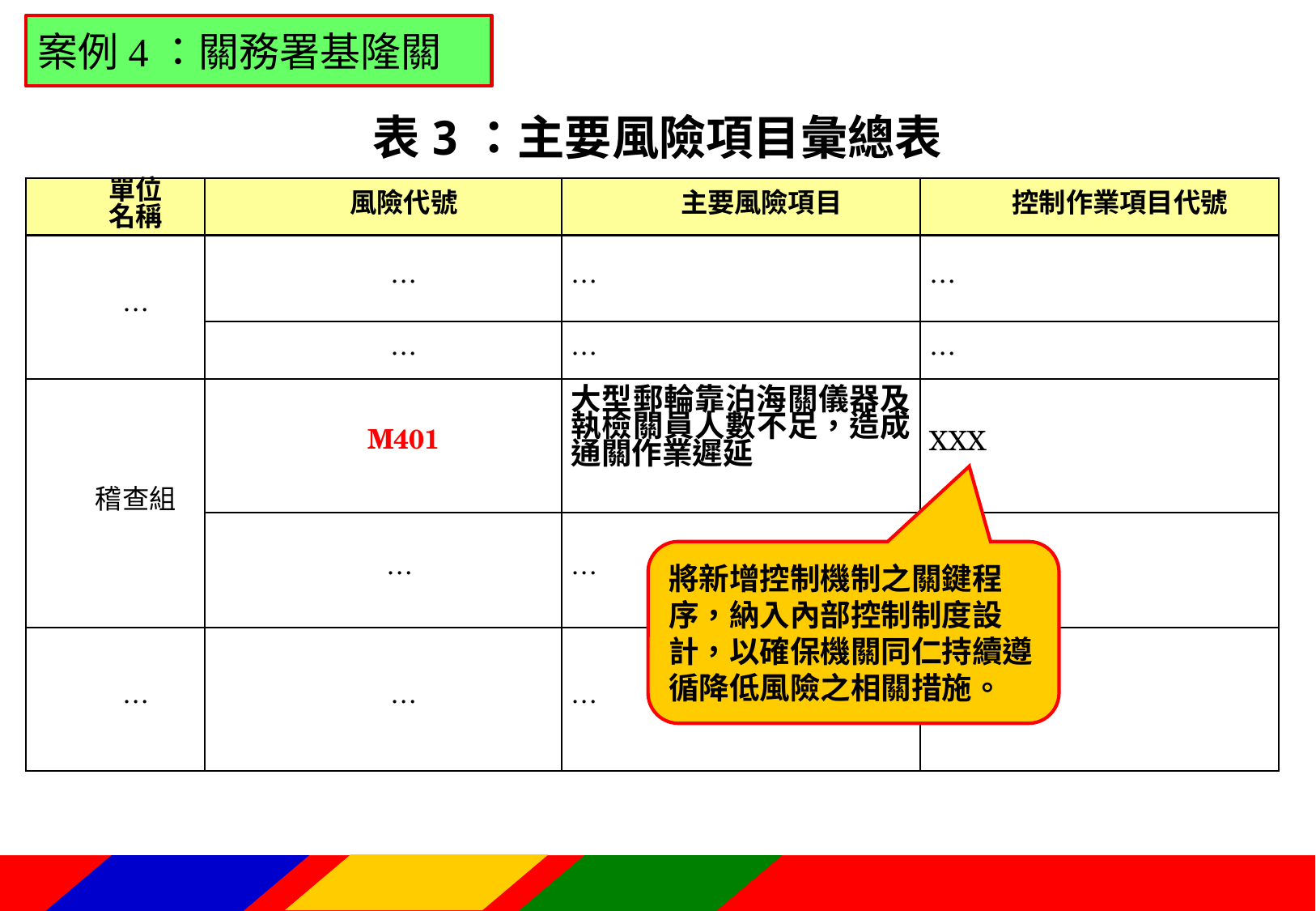

案例4：關務署基隆關
表3：主要風險項目彙總表
| 單位 名稱 | 風險代號 | 主要風險項目 | 控制作業項目代號 |
| --- | --- | --- | --- |
| … | … | … | … |
|  | … | … | … |
| 稽查組 | M401 | 大型郵輪靠泊海關儀器及執檢關員人數不足，造成通關作業遲延 | XXX |
|  | … | … | … |
| … | … | … | … |
將新增控制機制之關鍵程序，納入內部控制制度設計，以確保機關同仁持續遵循降低風險之相關措施。
115